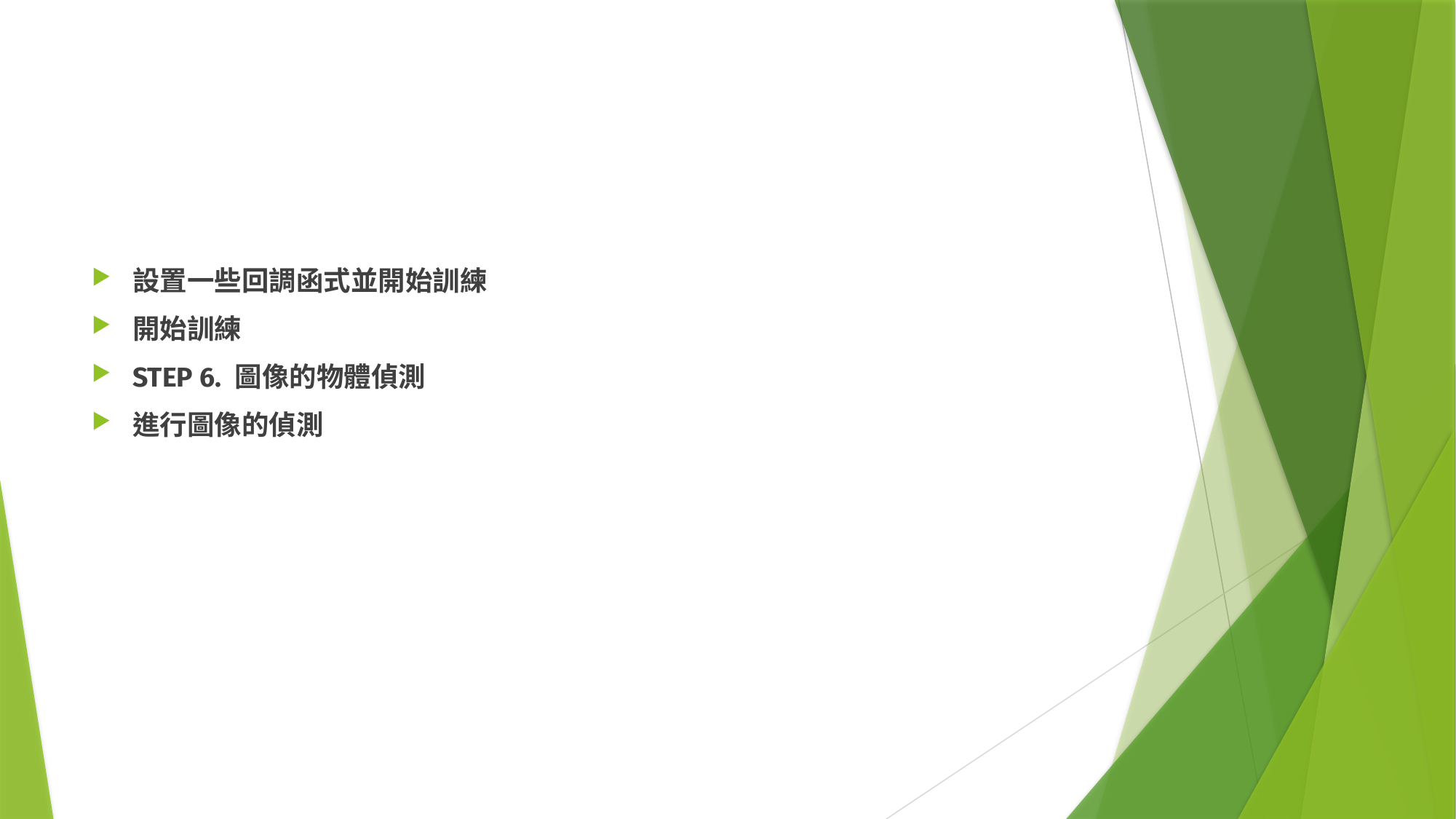

#
設置一些回調函式並開始訓練
開始訓練
STEP 6. 圖像的物體偵測
進行圖像的偵測